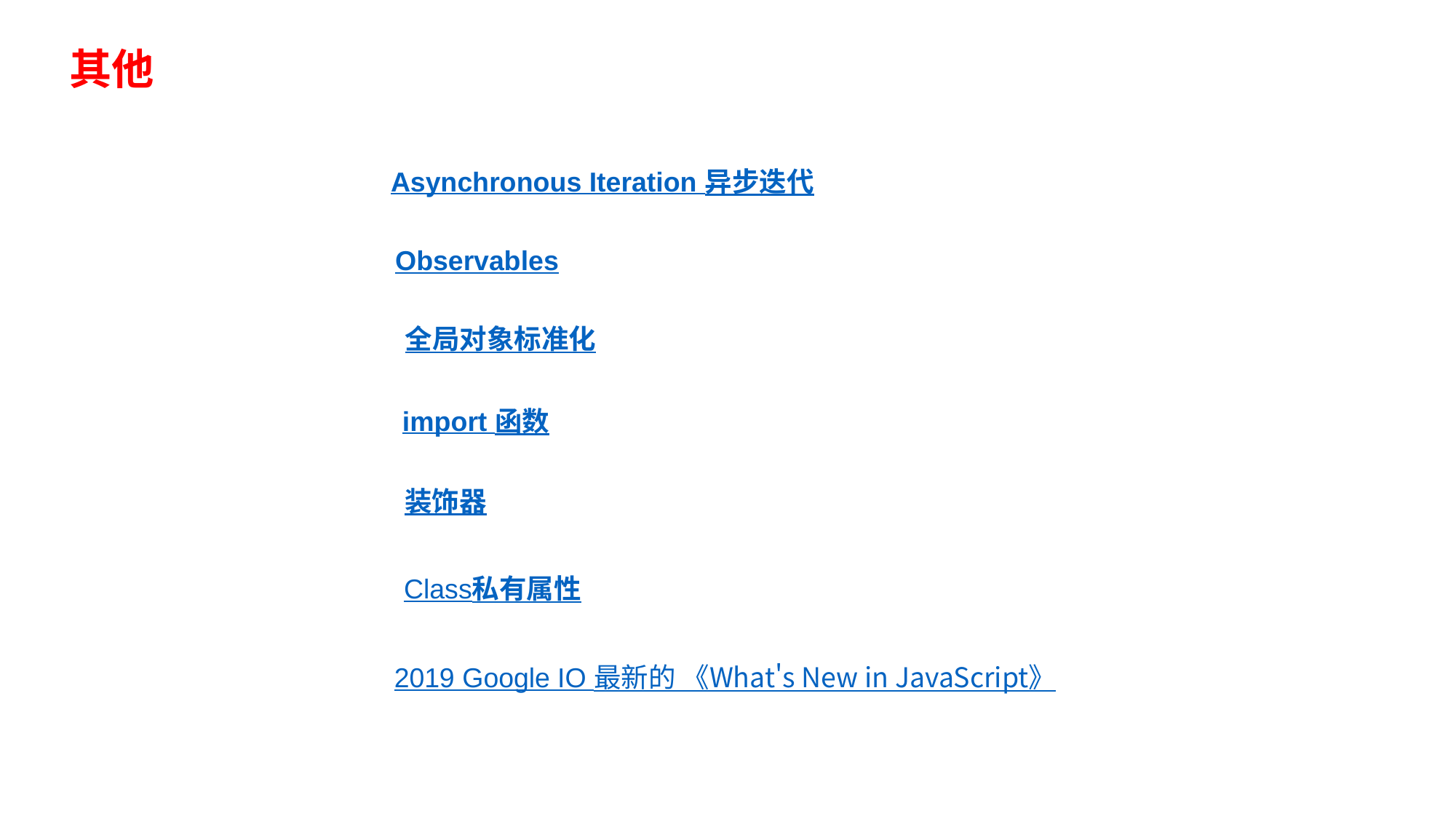

其他
Asynchronous Iteration 异步迭代
Observables
全局对象标准化
import 函数
装饰器
Class私有属性

2019 Google IO 最新的 《What's New in JavaScript》